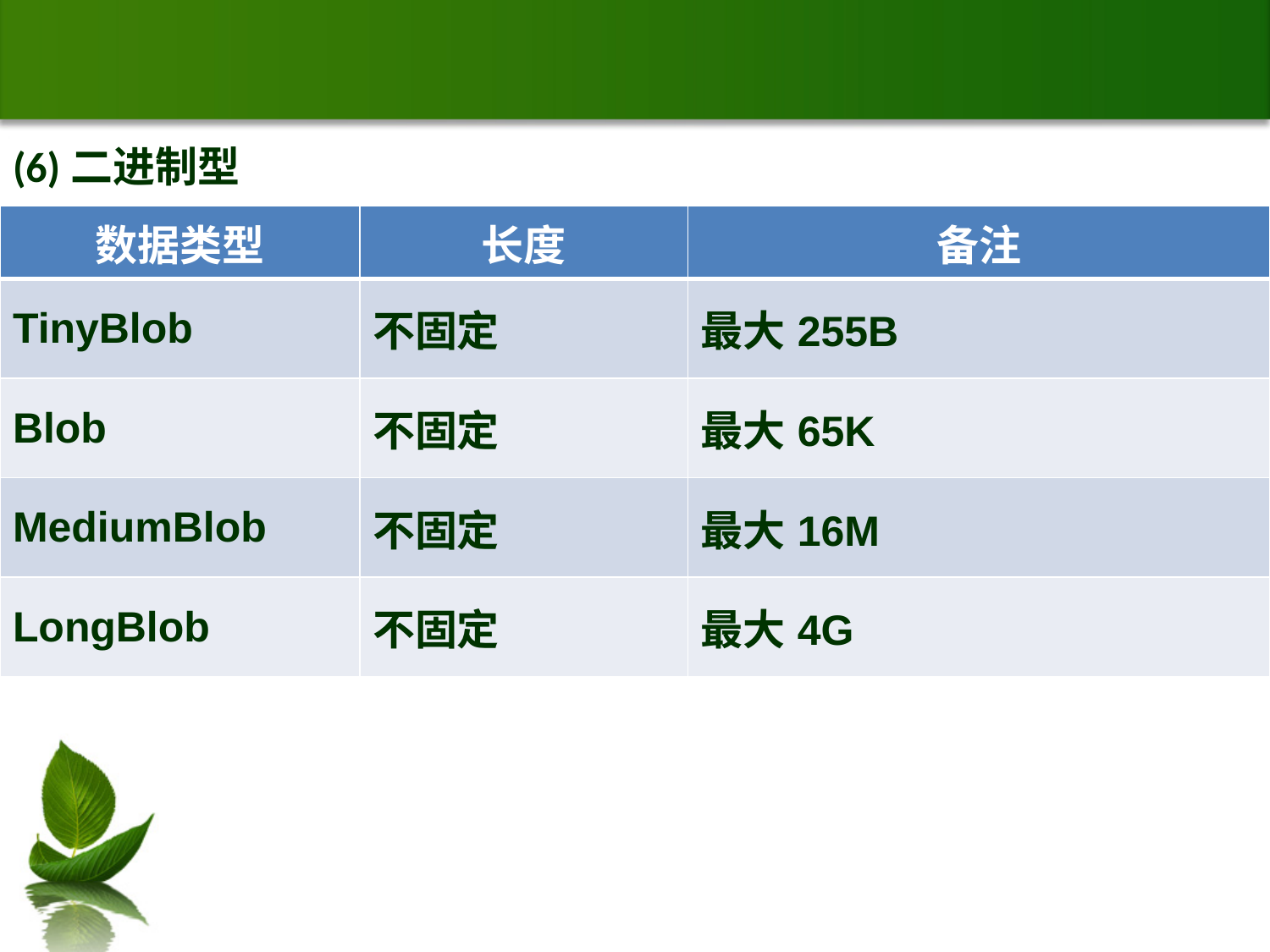

#
(6)二进制型
| 数据类型 | 长度 | 备注 |
| --- | --- | --- |
| TinyBlob | 不固定 | 最大255B |
| Blob | 不固定 | 最大65K |
| MediumBlob | 不固定 | 最大16M |
| LongBlob | 不固定 | 最大4G |